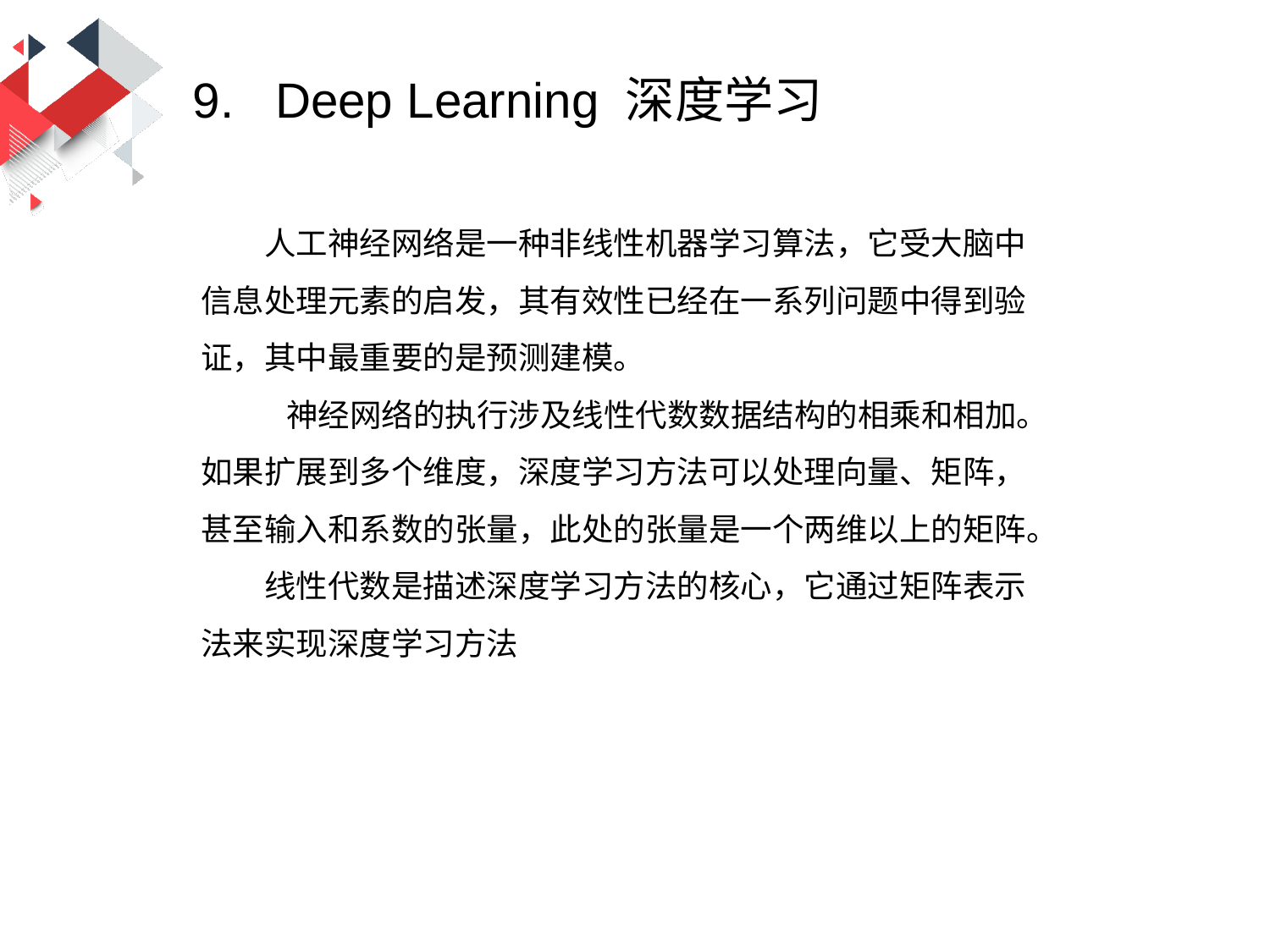

9.   Deep Learning 深度学习
人工神经网络是一种非线性机器学习算法，它受大脑中信息处理元素的启发，其有效性已经在一系列问题中得到验证，其中最重要的是预测建模。
  神经网络的执行涉及线性代数数据结构的相乘和相加。如果扩展到多个维度，深度学习方法可以处理向量、矩阵，甚至输入和系数的张量，此处的张量是一个两维以上的矩阵。
线性代数是描述深度学习方法的核心，它通过矩阵表示法来实现深度学习方法